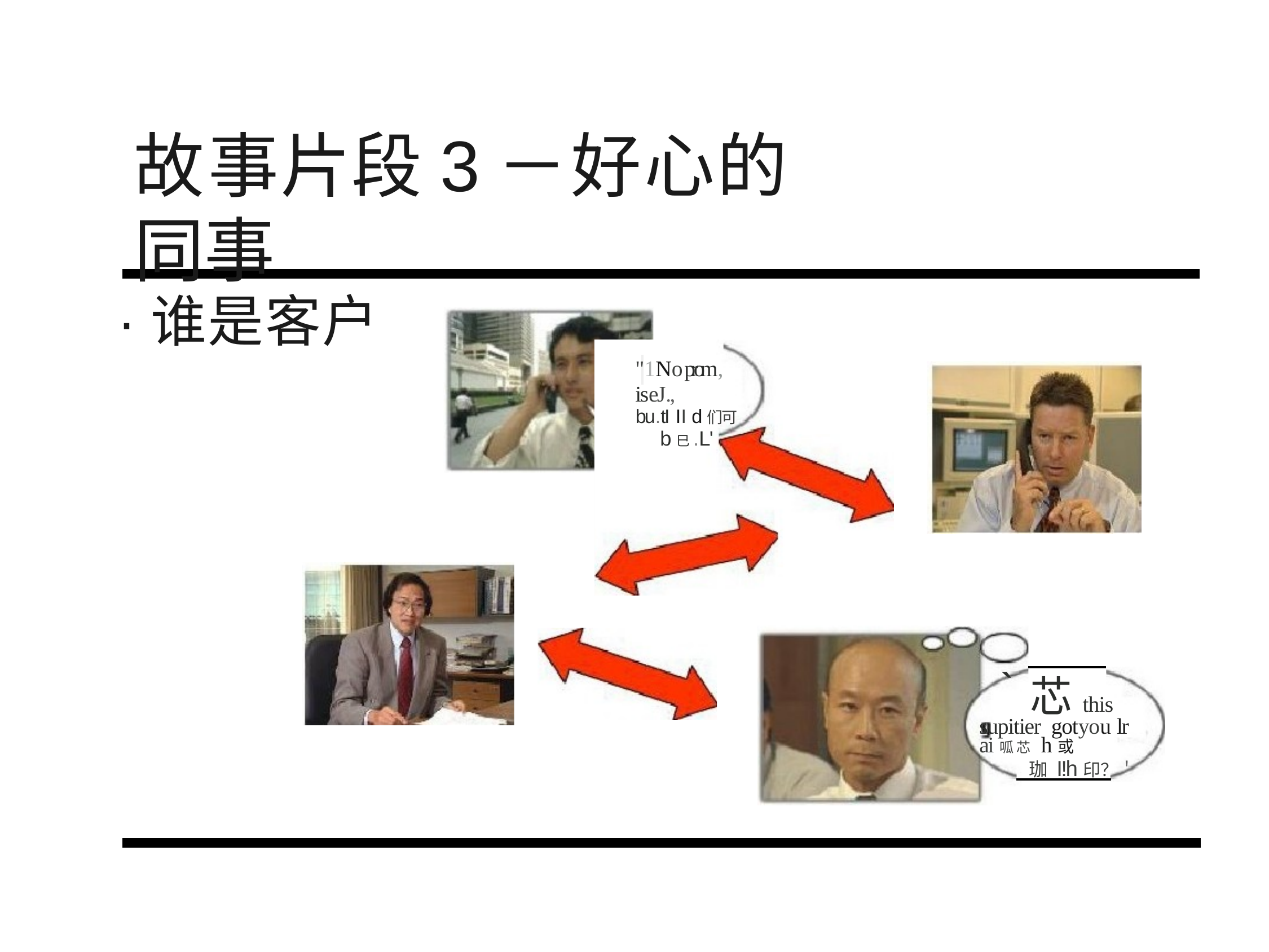

# 故事片段3－好心的同事

·谁是客户

"1No prom, iseJ.,
bu.tI II d们可
b巳.L'

｀芯this supitier  gotyou lr ai呱 芯 h或
珈 I!h印？＇